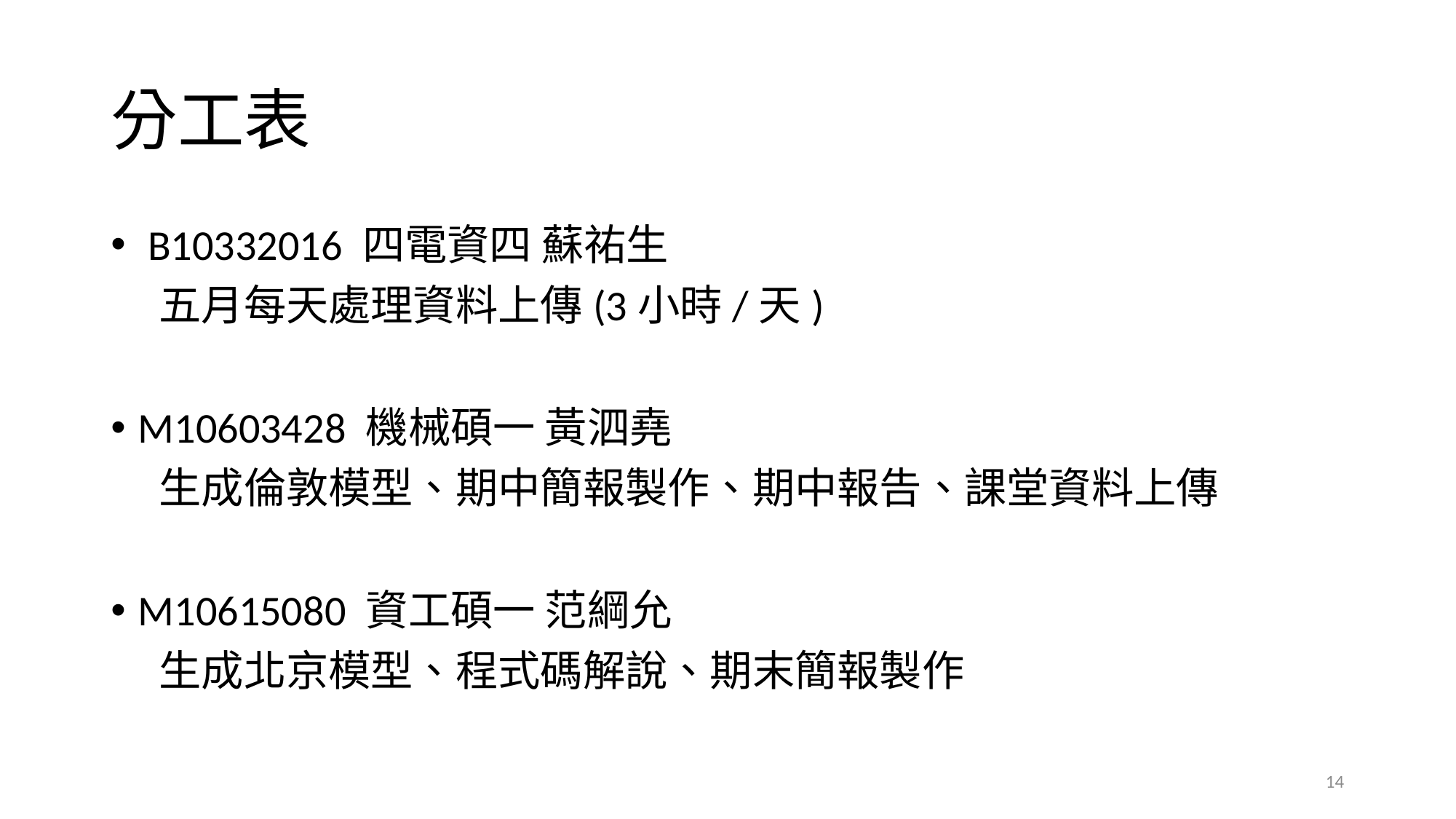

# 分工表
 B10332016 四電資四 蘇祐生
    五月每天處理資料上傳(3小時/天)

M10603428 機械碩一 黃泗堯
    生成倫敦模型、期中簡報製作、期中報告、課堂資料上傳

M10615080 資工碩一 范綱允
    生成北京模型、程式碼解說、期末簡報製作
14